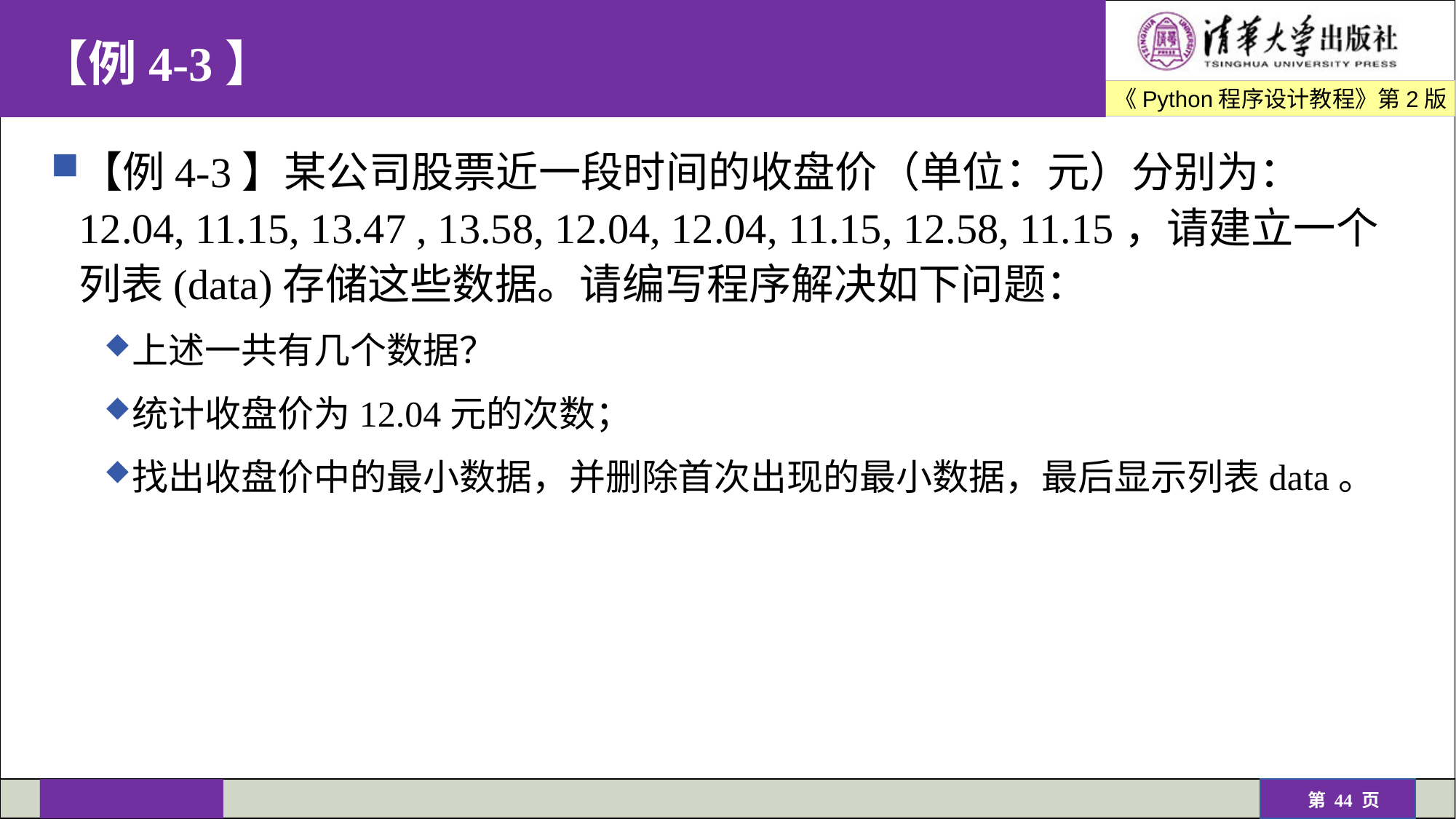

# 【例4-3】
【例4-3】某公司股票近一段时间的收盘价（单位：元）分别为：12.04, 11.15, 13.47 , 13.58, 12.04, 12.04, 11.15, 12.58, 11.15，请建立一个列表(data)存储这些数据。请编写程序解决如下问题：
上述一共有几个数据？
统计收盘价为12.04元的次数；
找出收盘价中的最小数据，并删除首次出现的最小数据，最后显示列表data。